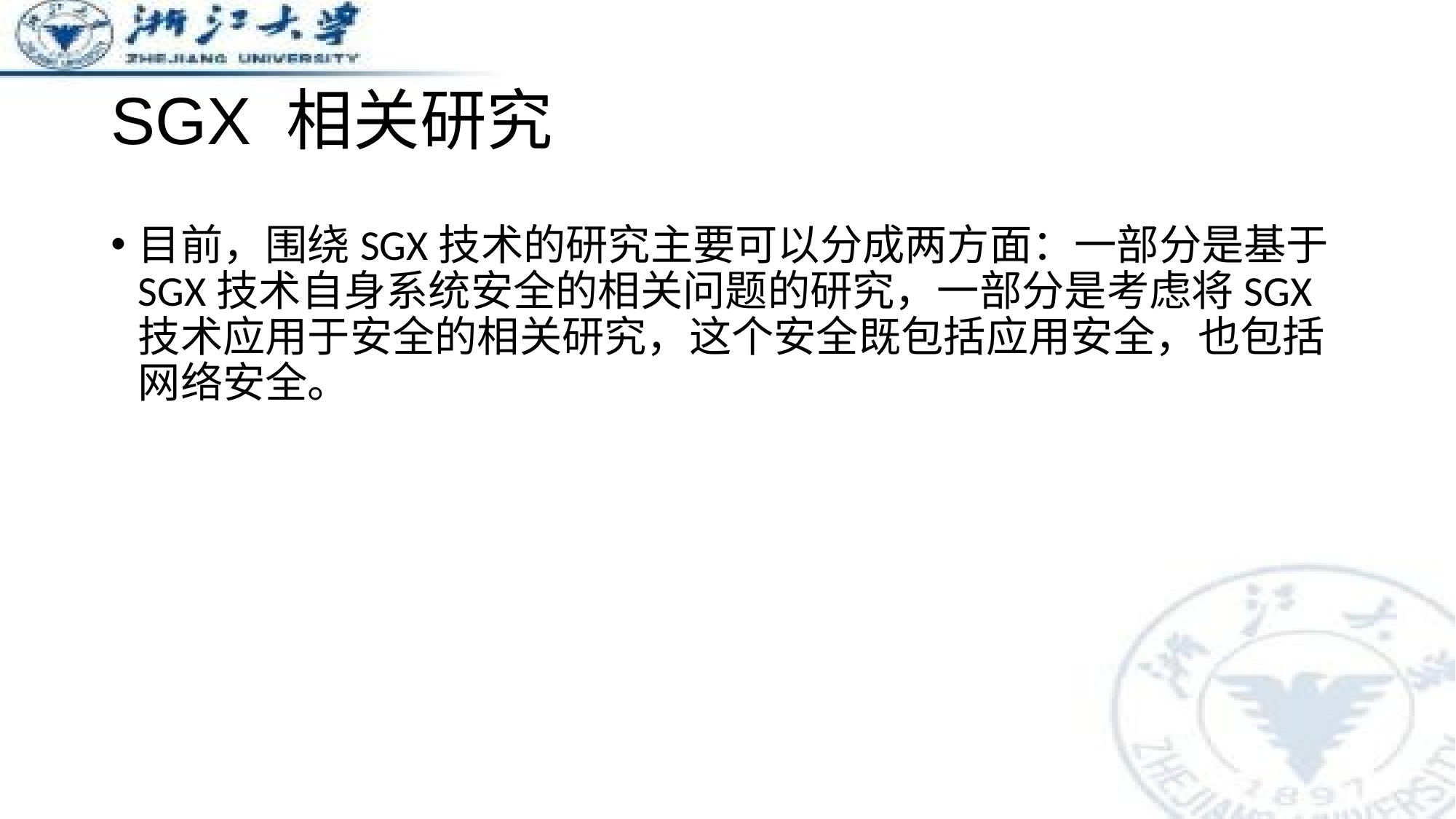

# SGX 相关研究
目前，围绕SGX技术的研究主要可以分成两方面：一部分是基于SGX技术自身系统安全的相关问题的研究，一部分是考虑将SGX技术应用于安全的相关研究，这个安全既包括应用安全，也包括网络安全。